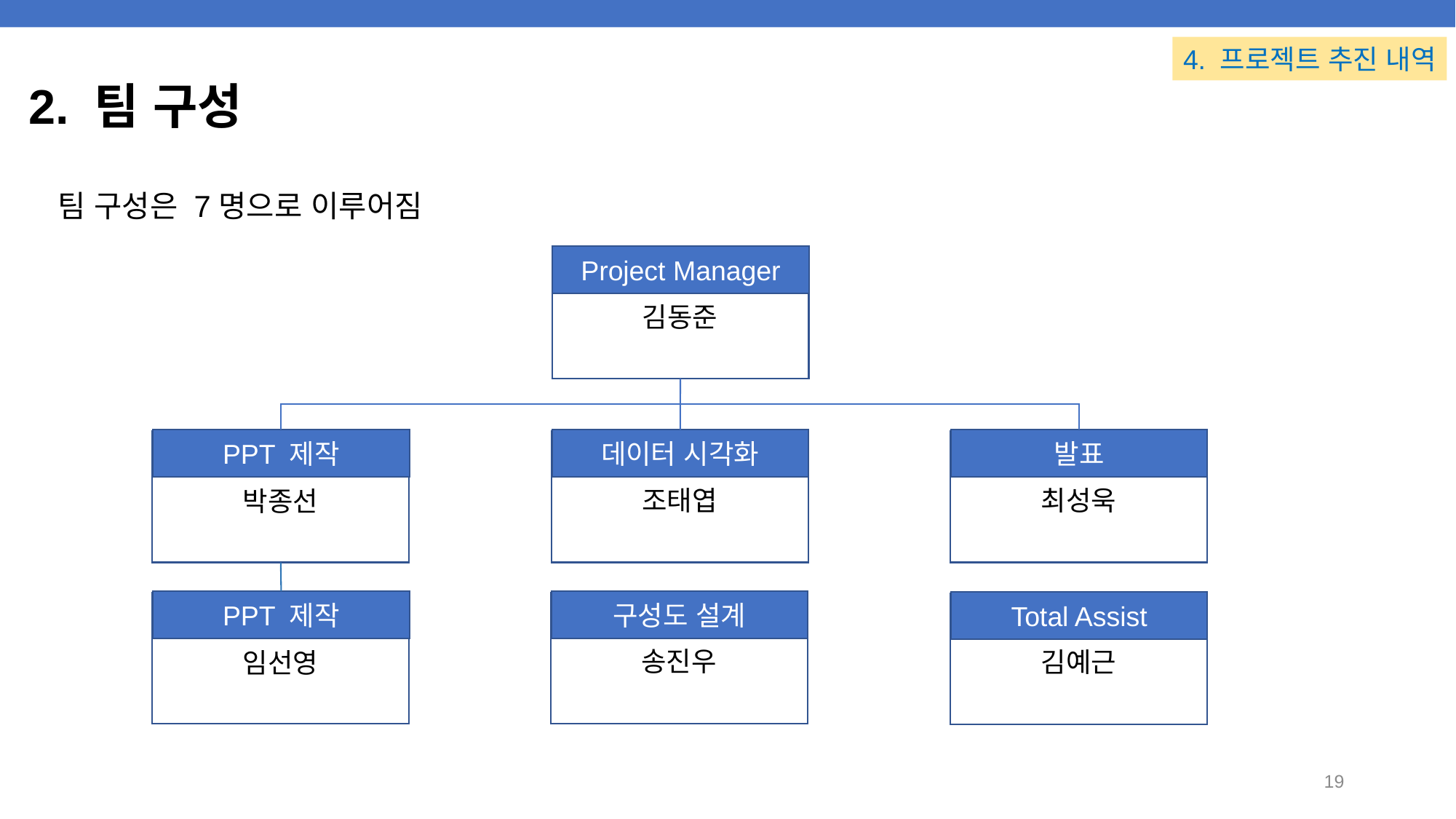

4. 프로젝트 추진 내역
# 2. 팀 구성
팀 구성은 7명으로 이루어짐
Project Manager

김동준
PPT 제작

박종선
데이터 시각화

조태엽
발표

최성욱
PPT 제작

임선영
구성도 설계

송진우
Total Assist

김예근
19